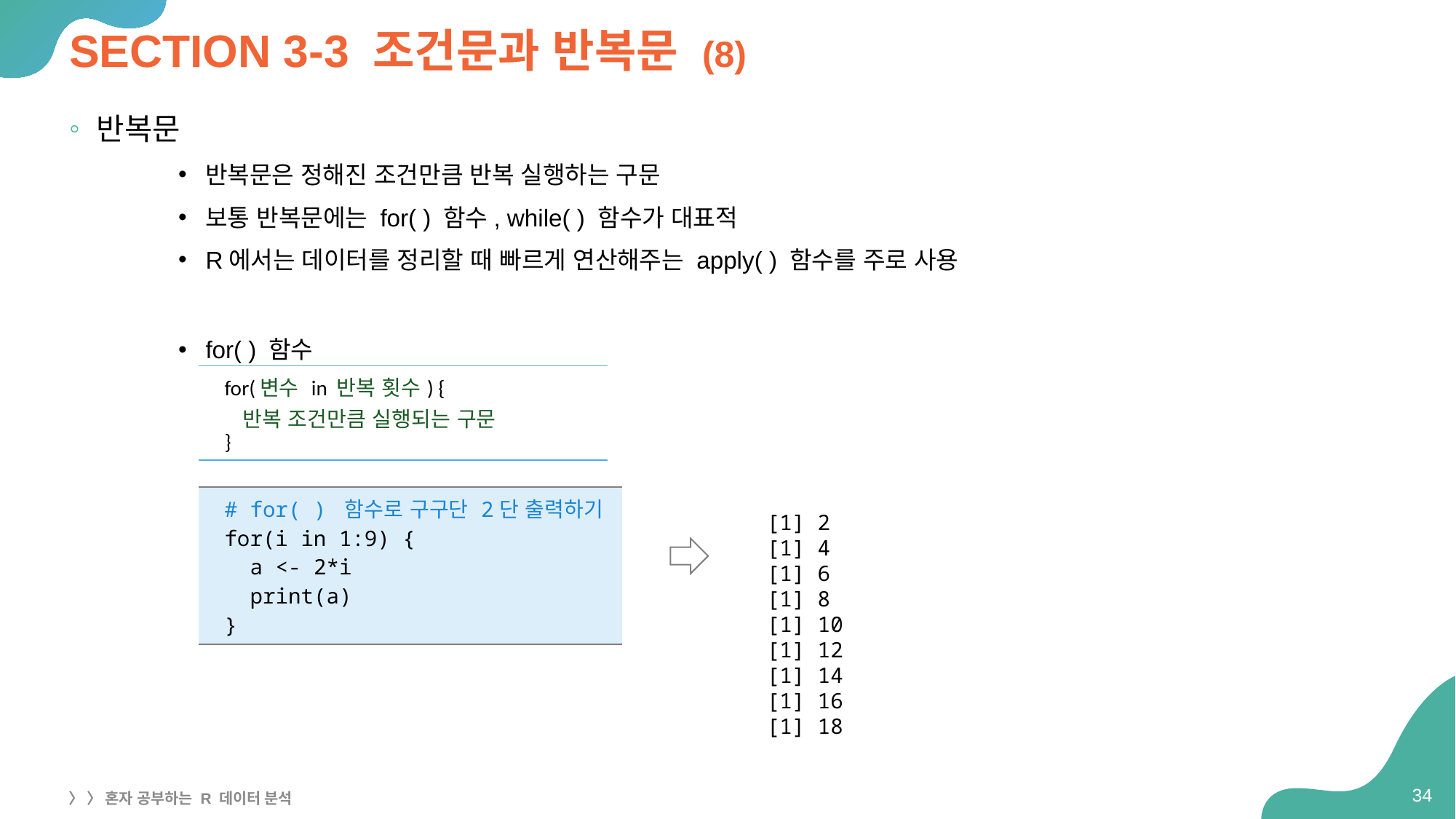

# SECTION 3-3 조건문과 반복문 (8)
반복문
반복문은 정해진 조건만큼 반복 실행하는 구문
보통 반복문에는 for( ) 함수, while( ) 함수가 대표적
R에서는 데이터를 정리할 때 빠르게 연산해주는 apply( ) 함수를 주로 사용

for( ) 함수
| for(변수 in 반복 횟수) { 반복 조건만큼 실행되는 구문 } |
| --- |
| # for( ) 함수로 구구단 2단 출력하기 for(i in 1:9) { a <- 2\*i print(a) } |
| --- |
[1] 2
[1] 4
[1] 6
[1] 8
[1] 10
[1] 12
[1] 14
[1] 16
[1] 18

34
〉 〉 혼자 공부하는 R 데이터 분석